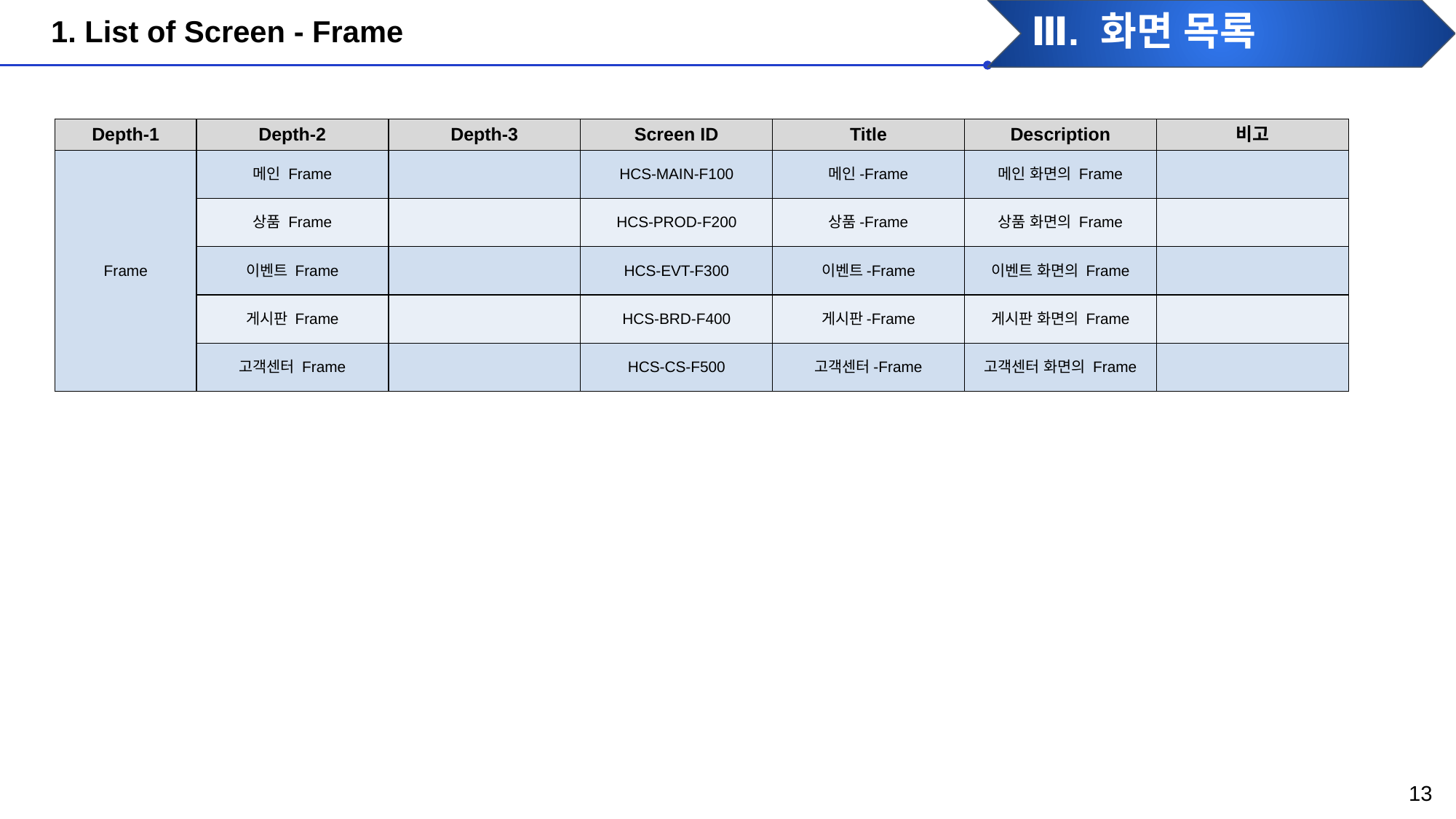

1. List of Screen - Frame
Ⅲ. 화면 목록
| Depth-1 | Depth-2 | Depth-3 | Screen ID | Title | Description | 비고 |
| --- | --- | --- | --- | --- | --- | --- |
| Frame | 메인 Frame |  | HCS-MAIN-F100 | 메인-Frame | 메인 화면의 Frame |  |
|  | 상품 Frame |  | HCS-PROD-F200 | 상품-Frame | 상품 화면의 Frame |  |
|  | 이벤트 Frame |  | HCS-EVT-F300 | 이벤트-Frame | 이벤트 화면의 Frame |  |
|  | 게시판 Frame |  | HCS-BRD-F400 | 게시판-Frame | 게시판 화면의 Frame |  |
|  | 고객센터 Frame |  | HCS-CS-F500 | 고객센터-Frame | 고객센터 화면의 Frame |  |